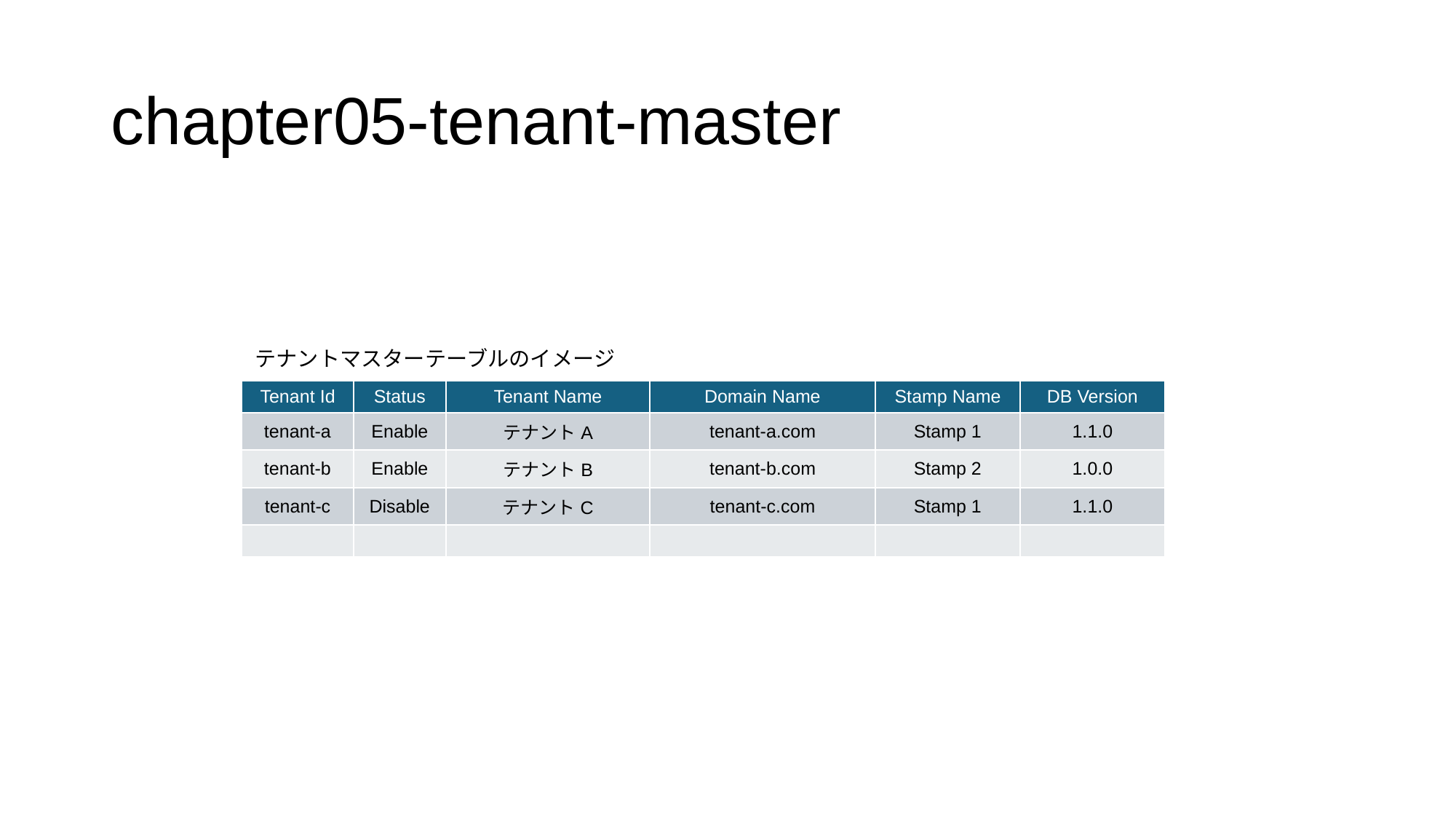

# chapter05-tenant-master
テナントマスターテーブルのイメージ
| Tenant Id | Status | Tenant Name | Domain Name | Stamp Name | DB Version |
| --- | --- | --- | --- | --- | --- |
| tenant-a | Enable | テナントA | tenant-a.com | Stamp 1 | 1.1.0 |
| tenant-b | Enable | テナントB | tenant-b.com | Stamp 2 | 1.0.0 |
| tenant-c | Disable | テナントC | tenant-c.com | Stamp 1 | 1.1.0 |
|  |  |  |  |  |  |